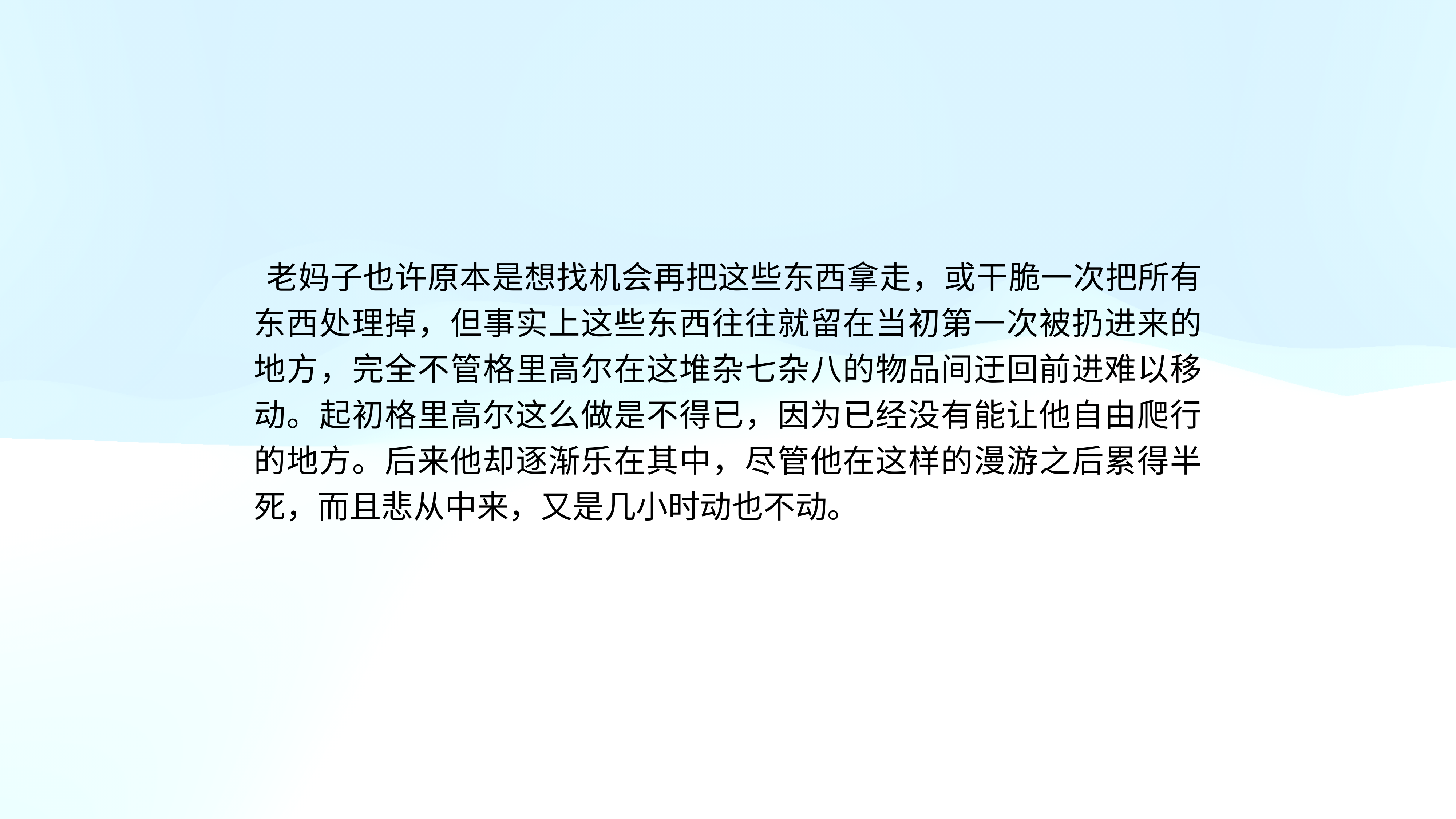

老妈子也许原本是想找机会再把这些东西拿走，或干脆一次把所有东西处理掉，但事实上这些东西往往就留在当初第一次被扔进来的地方，完全不管格里高尔在这堆杂七杂八的物品间迂回前进难以移动。起初格里高尔这么做是不得已，因为已经没有能让他自由爬行的地方。后来他却逐渐乐在其中，尽管他在这样的漫游之后累得半死，而且悲从中来，又是几小时动也不动。